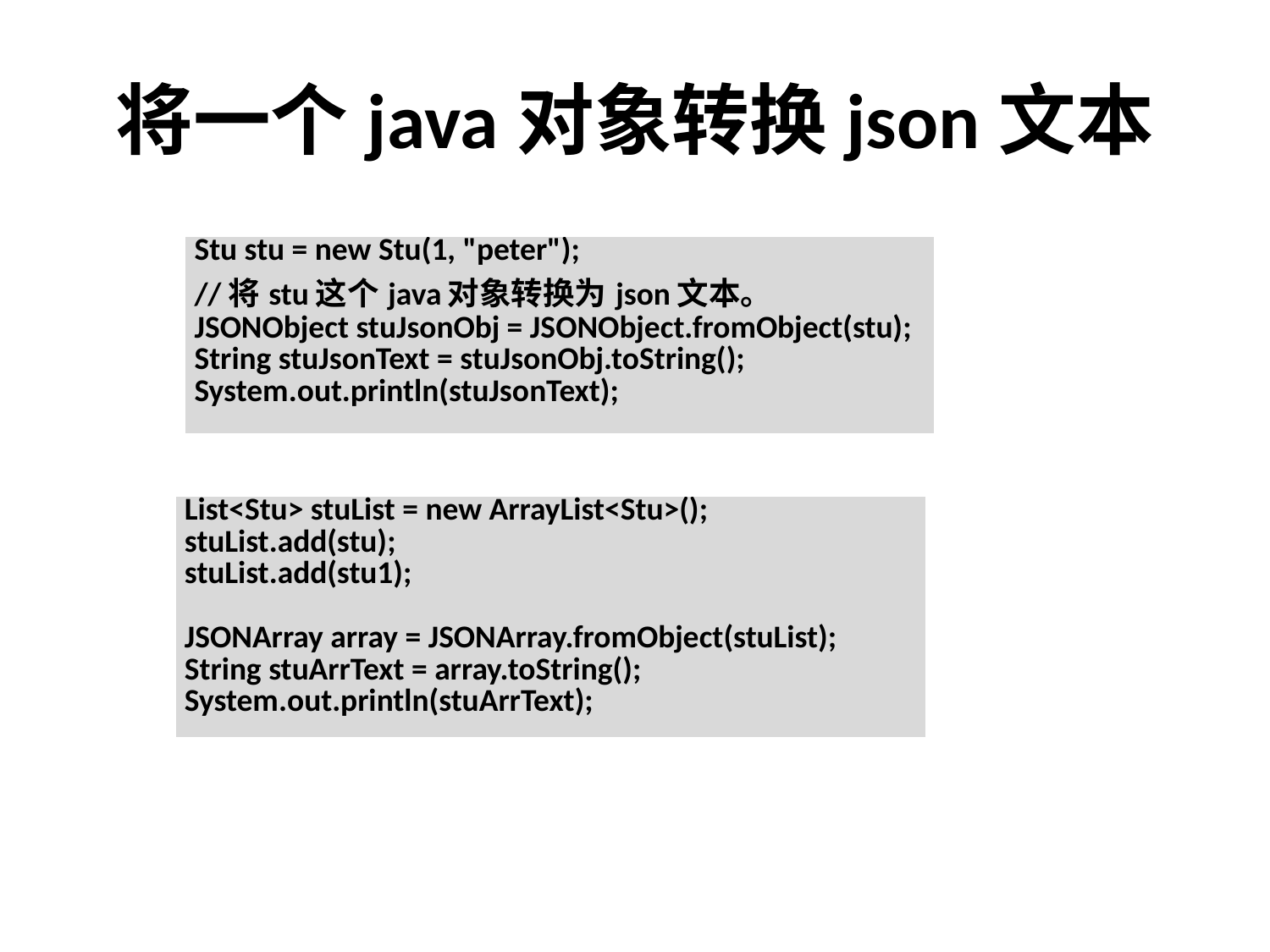

# 将一个java对象转换json文本
| Stu stu = new Stu(1, "peter"); //将stu这个java对象转换为json文本。 JSONObject stuJsonObj = JSONObject.fromObject(stu); String stuJsonText = stuJsonObj.toString(); System.out.println(stuJsonText); |
| --- |
| List<Stu> stuList = new ArrayList<Stu>(); stuList.add(stu); stuList.add(stu1); JSONArray array = JSONArray.fromObject(stuList); String stuArrText = array.toString(); System.out.println(stuArrText); |
| --- |